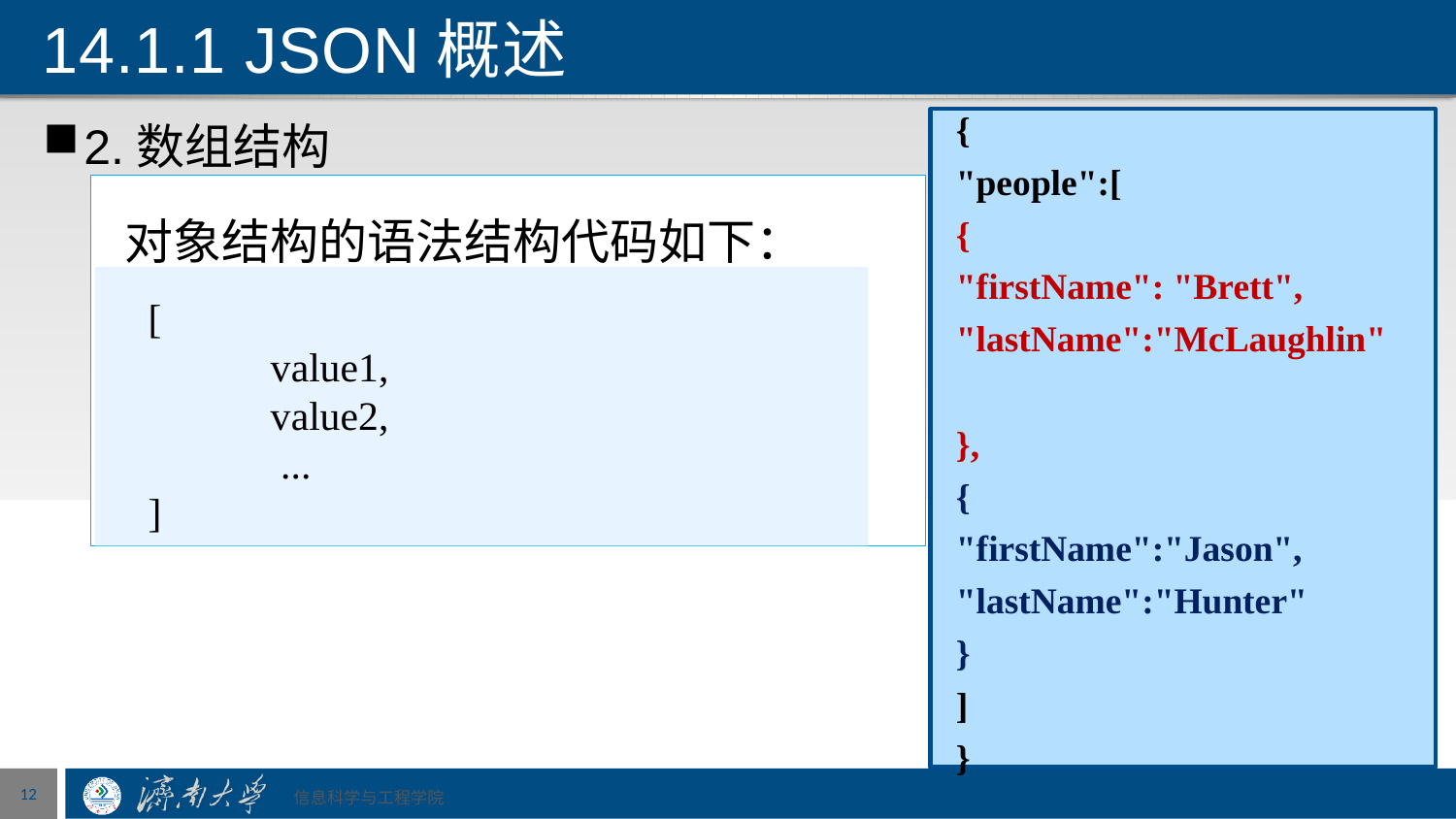

# 14.1.1 JSON概述
2.数组结构

{
"people":[
{
"firstName": "Brett",
"lastName":"McLaughlin"
},
{
"firstName":"Jason",
"lastName":"Hunter"
}
]
}
    对象结构的语法结构代码如下：

[
            value1,
            value2,
             ...
]